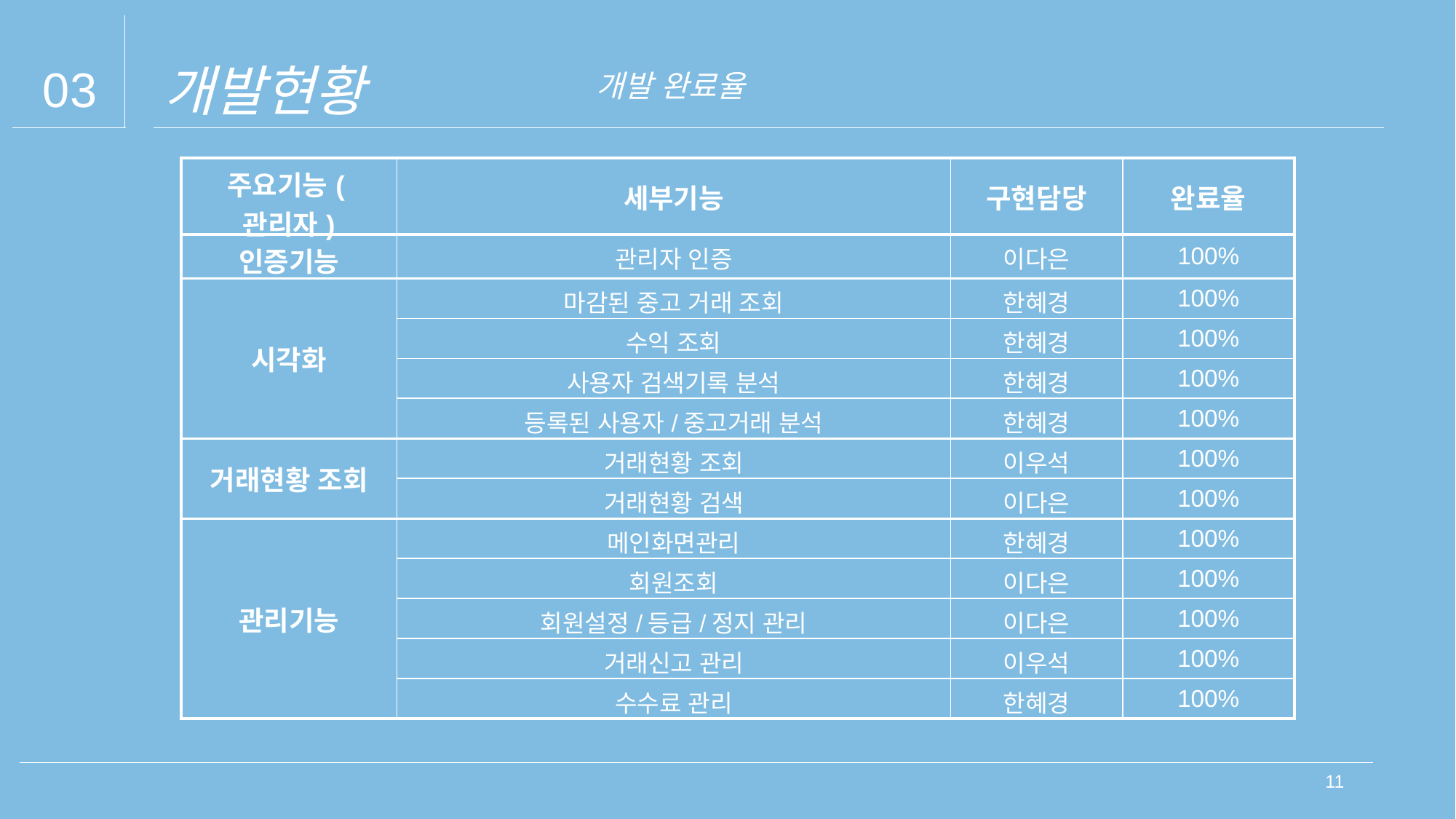

개발현황
03
개발 완료율
| 주요기능(관리자) | 세부기능 | 구현담당 | 완료율 |
| --- | --- | --- | --- |
| 인증기능 | 관리자 인증 | 이다은 | 100% |
| 시각화 | 마감된 중고 거래 조회 | 한혜경 | 100% |
|  | 수익 조회 | 한혜경 | 100% |
|  | 사용자 검색기록 분석 | 한혜경 | 100% |
|  | 등록된 사용자/중고거래 분석 | 한혜경 | 100% |
| 거래현황 조회 | 거래현황 조회 | 이우석 | 100% |
|  | 거래현황 검색 | 이다은 | 100% |
| 관리기능 | 메인화면관리 | 한혜경 | 100% |
|  | 회원조회 | 이다은 | 100% |
|  | 회원설정/등급/정지 관리 | 이다은 | 100% |
|  | 거래신고 관리 | 이우석 | 100% |
|  | 수수료 관리 | 한혜경 | 100% |
11